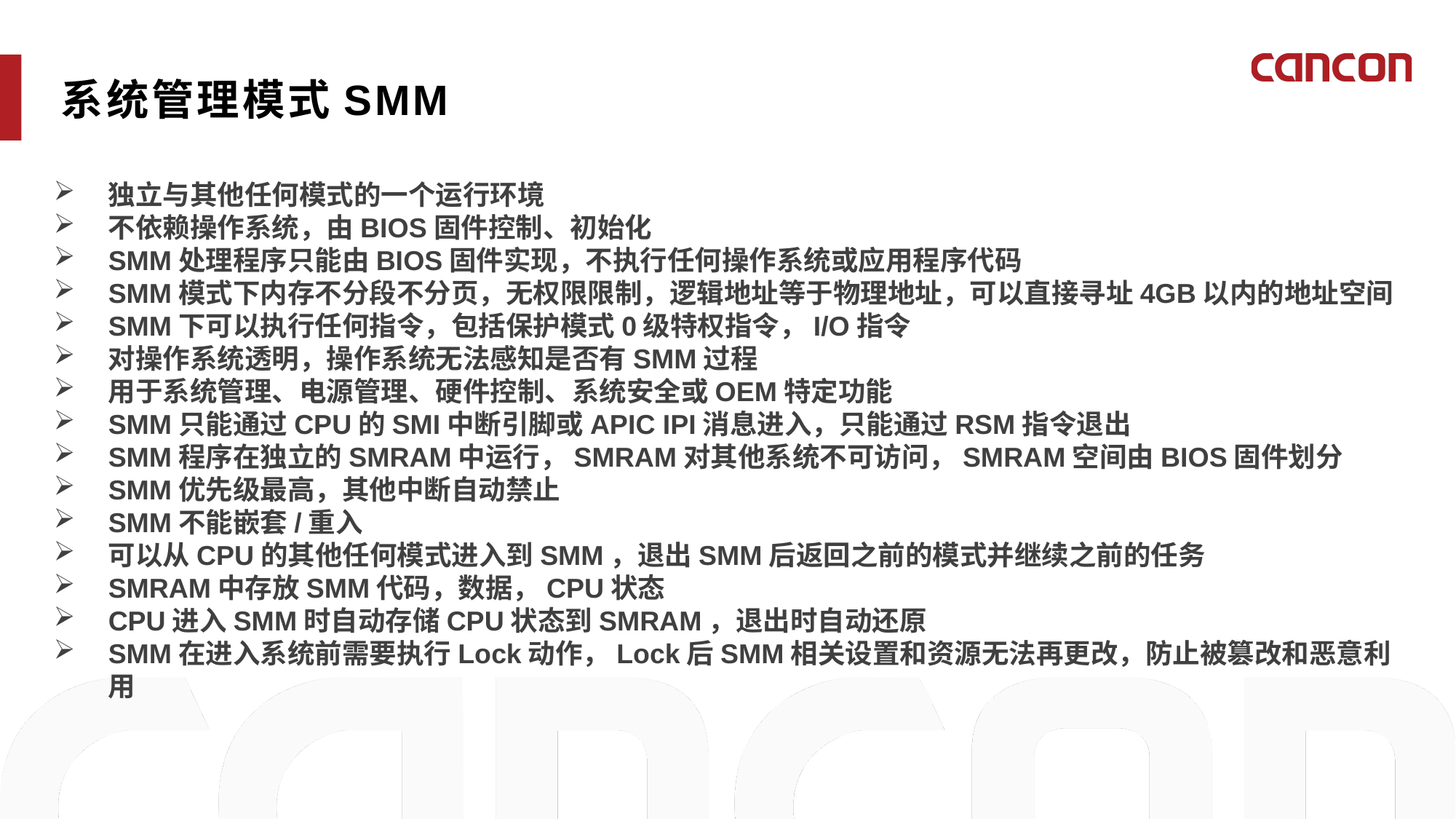

系统管理模式SMM
独立与其他任何模式的一个运行环境
不依赖操作系统，由BIOS固件控制、初始化
SMM处理程序只能由BIOS固件实现，不执行任何操作系统或应用程序代码
SMM模式下内存不分段不分页，无权限限制，逻辑地址等于物理地址，可以直接寻址4GB以内的地址空间
SMM下可以执行任何指令，包括保护模式0级特权指令，I/O指令
对操作系统透明，操作系统无法感知是否有SMM过程
用于系统管理、电源管理、硬件控制、系统安全或OEM特定功能
SMM只能通过CPU的SMI中断引脚或APIC IPI消息进入，只能通过RSM指令退出
SMM程序在独立的SMRAM中运行，SMRAM对其他系统不可访问，SMRAM空间由BIOS固件划分
SMM优先级最高，其他中断自动禁止
SMM不能嵌套/重入
可以从CPU的其他任何模式进入到SMM，退出SMM后返回之前的模式并继续之前的任务
SMRAM中存放SMM代码，数据，CPU状态
CPU进入SMM时自动存储CPU状态到SMRAM，退出时自动还原
SMM在进入系统前需要执行Lock动作，Lock后SMM相关设置和资源无法再更改，防止被篡改和恶意利用